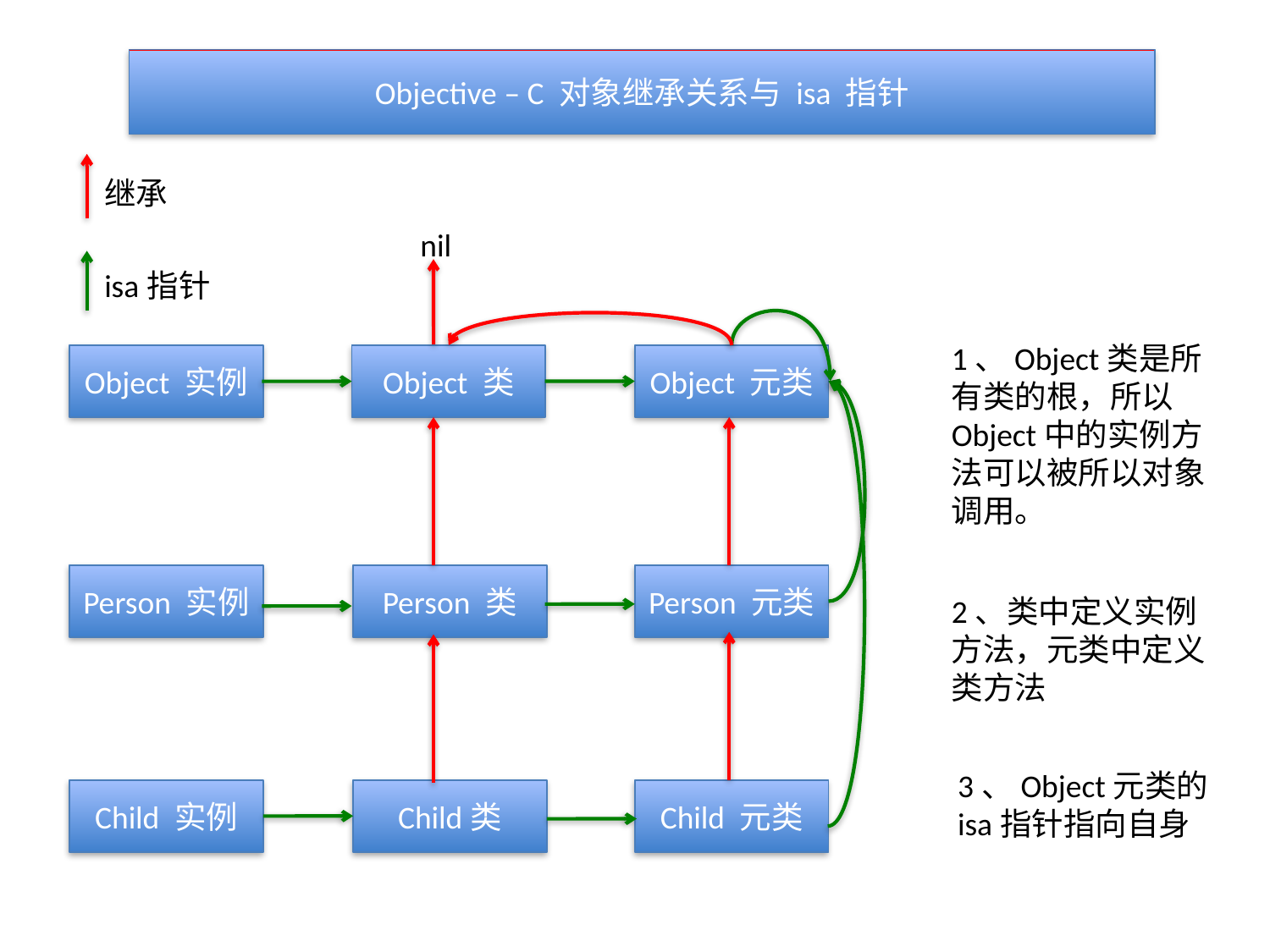

Objective – C 对象继承关系与 isa 指针
继承
nil
isa指针
1、Object类是所有类的根，所以Object中的实例方法可以被所以对象调用。
Object 实例
Object 类
Object 元类
Person 实例
Person 类
Person 元类
2、类中定义实例方法，元类中定义类方法
3、Object元类的isa指针指向自身
Child 实例
Child类
Child 元类